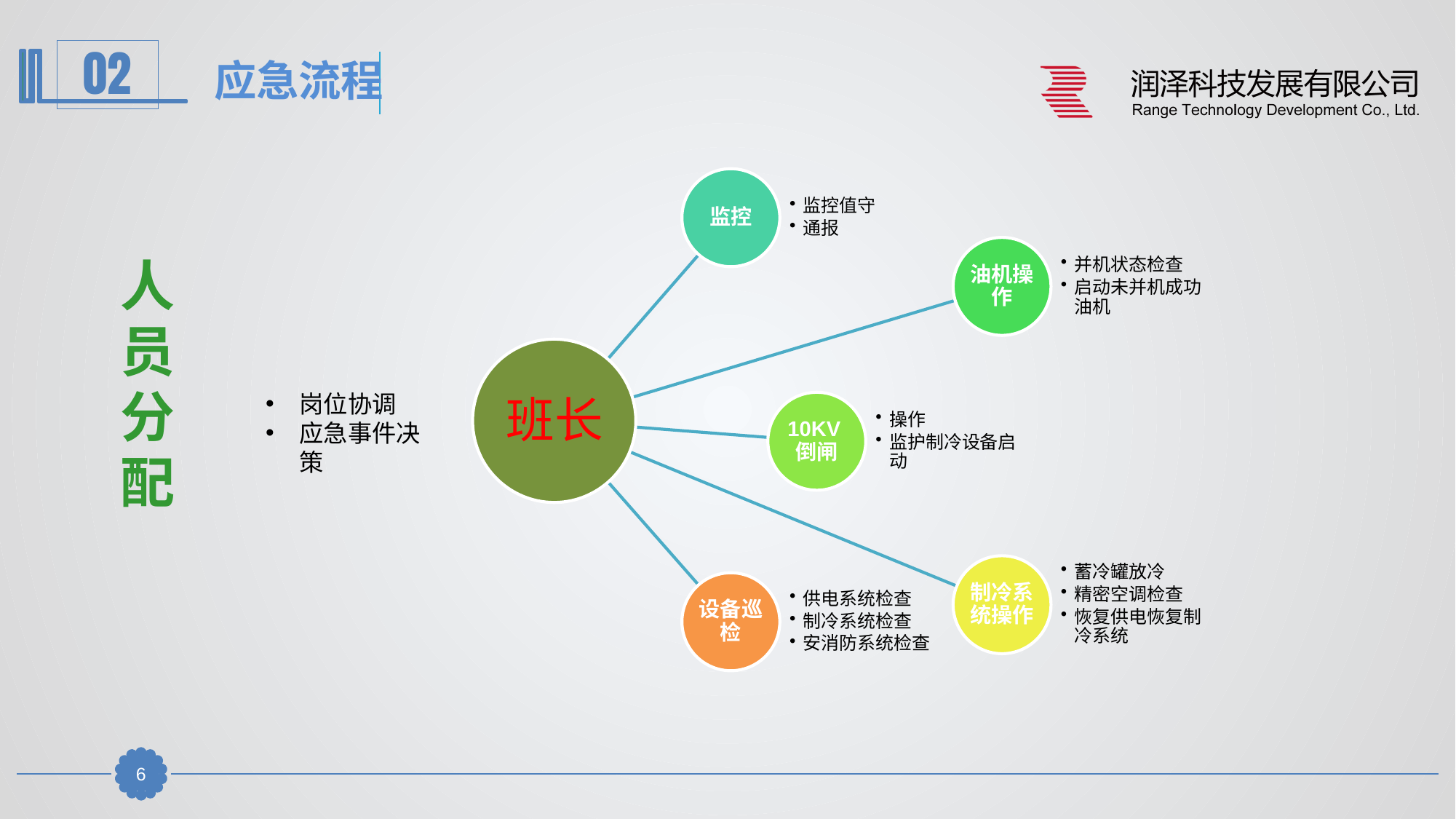

应急流程
监控
监控值守
通报
油机操作
并机状态检查
启动未并机成功油机
10KV倒闸
操作
监护制冷设备启动
制冷系统操作
蓄冷罐放冷
精密空调检查
恢复供电恢复制冷系统
设备巡检
供电系统检查
制冷系统检查
安消防系统检查
人员分配
岗位协调
应急事件决策
班长
6